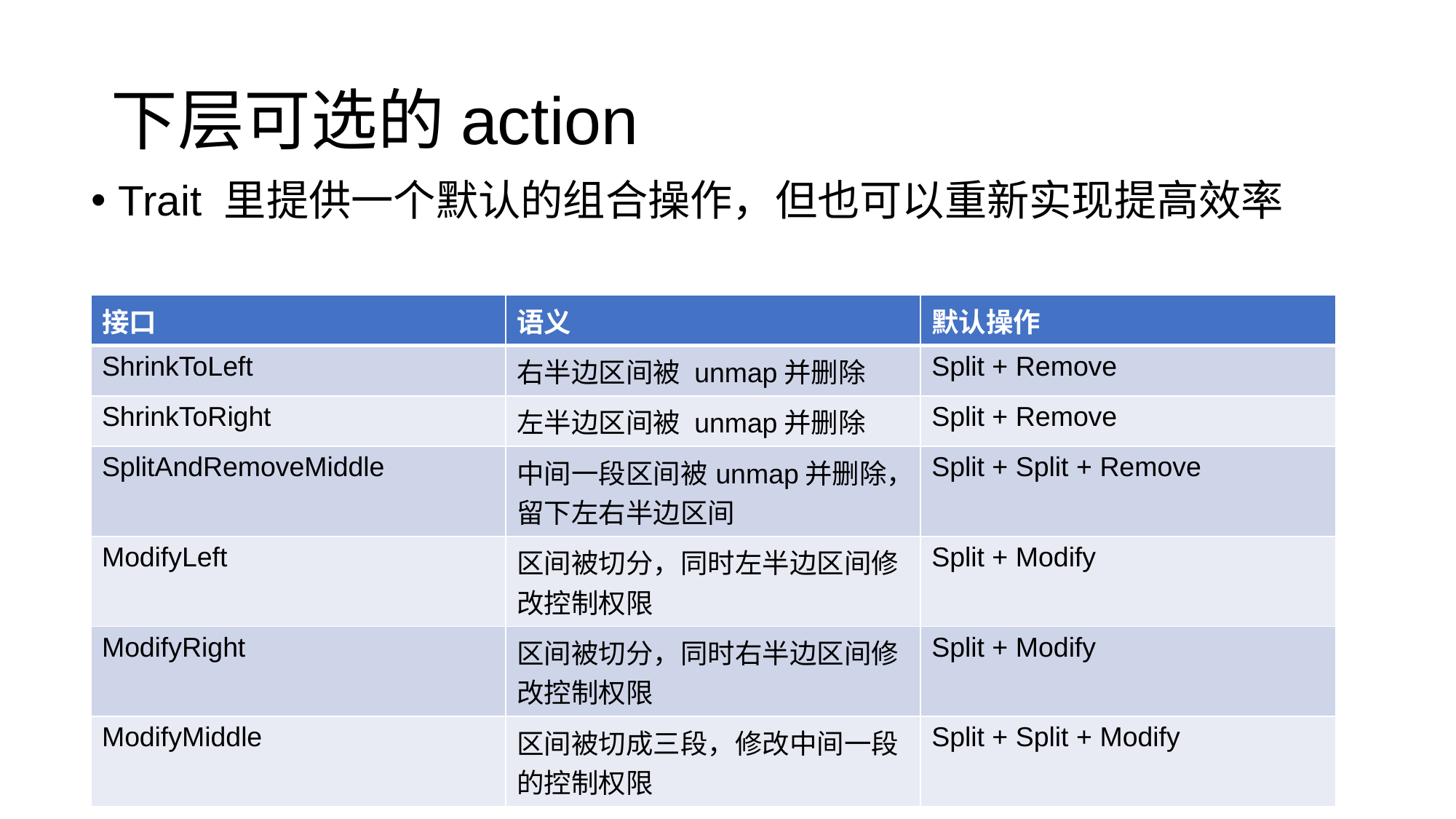

# 下层可选的action
Trait 里提供一个默认的组合操作，但也可以重新实现提高效率
| 接口 | 语义 | 默认操作 |
| --- | --- | --- |
| ShrinkToLeft | 右半边区间被 unmap并删除 | Split + Remove |
| ShrinkToRight | 左半边区间被 unmap并删除 | Split + Remove |
| SplitAndRemoveMiddle | 中间一段区间被unmap并删除，留下左右半边区间 | Split + Split + Remove |
| ModifyLeft | 区间被切分，同时左半边区间修改控制权限 | Split + Modify |
| ModifyRight | 区间被切分，同时右半边区间修改控制权限 | Split + Modify |
| ModifyMiddle | 区间被切成三段，修改中间一段的控制权限 | Split + Split + Modify |